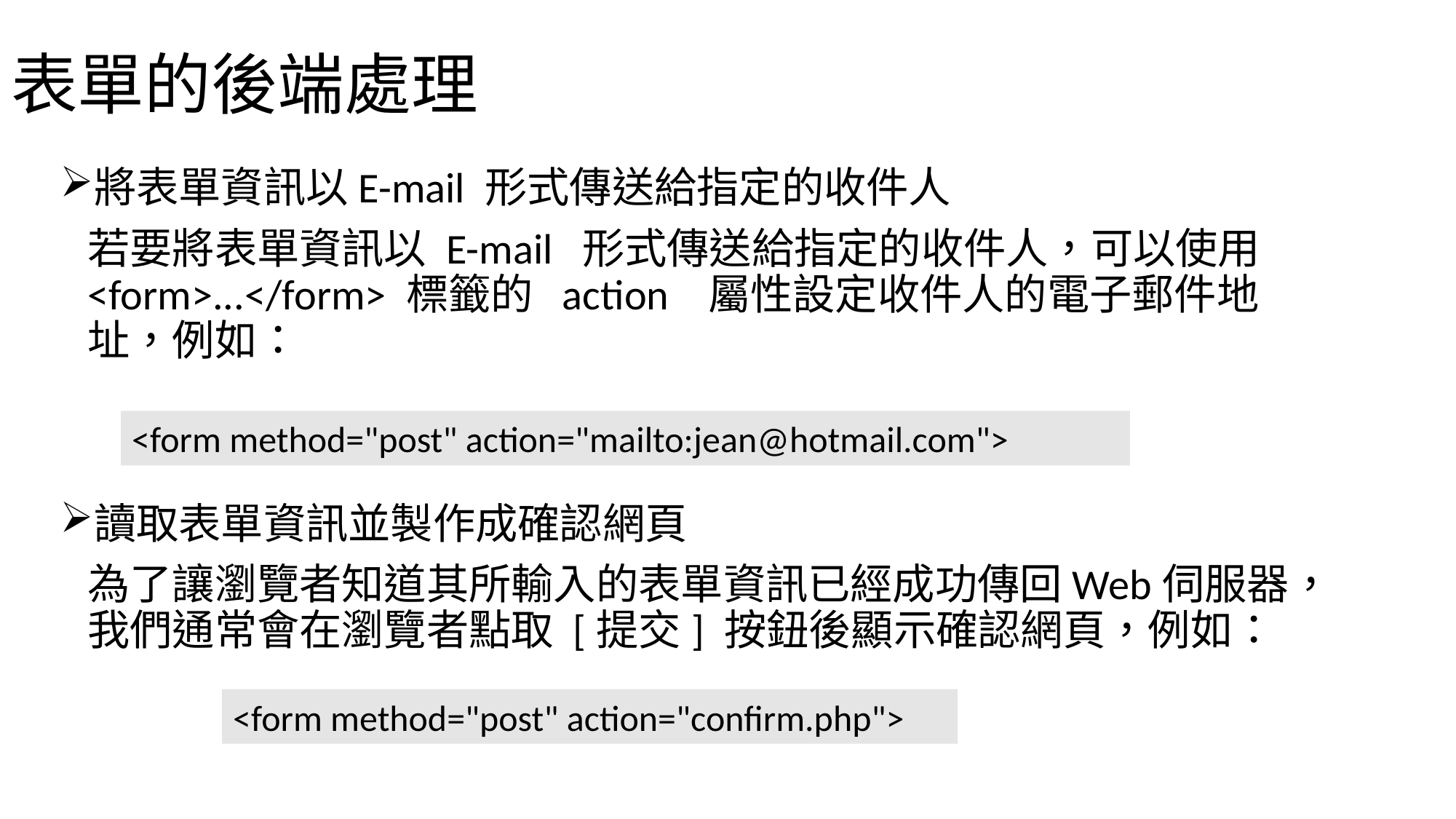

# 表單的後端處理
將表單資訊以E-mail 形式傳送給指定的收件人
	若要將表單資訊以 E-mail  形式傳送給指定的收件人，可以使用  <form>...</form> 標籤的  action   屬性設定收件人的電子郵件地址，例如：

讀取表單資訊並製作成確認網頁
	為了讓瀏覽者知道其所輸入的表單資訊已經成功傳回Web伺服器，我們通常會在瀏覽者點取 [提交] 按鈕後顯示確認網頁，例如：
<form method="post" action="mailto:jean@hotmail.com">
<form method="post" action="confirm.php">